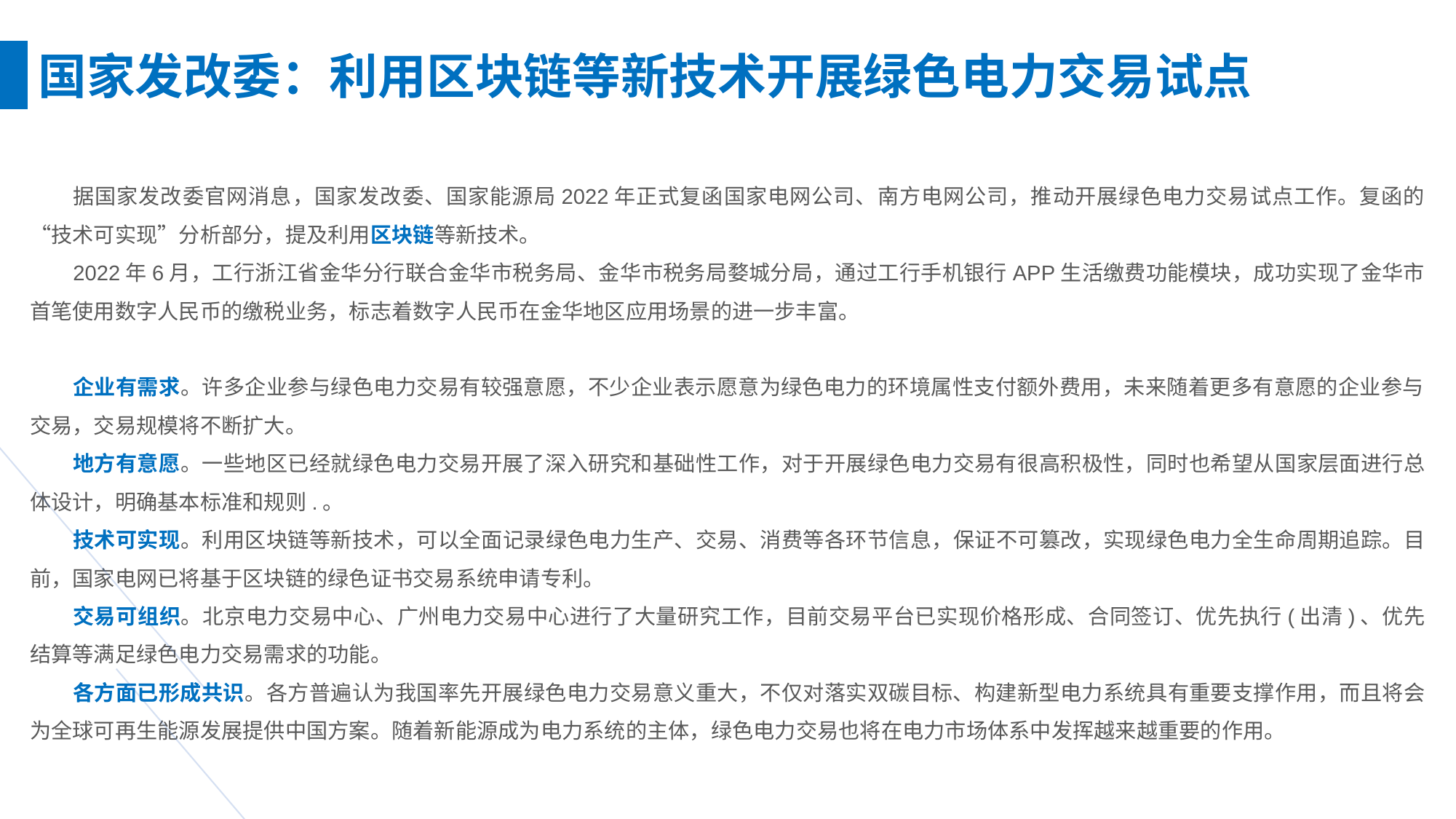

国家发改委：利用区块链等新技术开展绿色电力交易试点

据国家发改委官网消息，国家发改委、国家能源局2022年正式复函国家电网公司、南方电网公司，推动开展绿色电力交易试点工作。复函的“技术可实现”分析部分，提及利用区块链等新技术。
2022年6月，工行浙江省金华分行联合金华市税务局、金华市税务局婺城分局，通过工行手机银行APP生活缴费功能模块，成功实现了金华市首笔使用数字人民币的缴税业务，标志着数字人民币在金华地区应用场景的进一步丰富。

企业有需求。许多企业参与绿色电力交易有较强意愿，不少企业表示愿意为绿色电力的环境属性支付额外费用，未来随着更多有意愿的企业参与交易，交易规模将不断扩大。
地方有意愿。一些地区已经就绿色电力交易开展了深入研究和基础性工作，对于开展绿色电力交易有很高积极性，同时也希望从国家层面进行总体设计，明确基本标准和规则.。
技术可实现。利用区块链等新技术，可以全面记录绿色电力生产、交易、消费等各环节信息，保证不可篡改，实现绿色电力全生命周期追踪。目前，国家电网已将基于区块链的绿色证书交易系统申请专利。
交易可组织。北京电力交易中心、广州电力交易中心进行了大量研究工作，目前交易平台已实现价格形成、合同签订、优先执行(出清)、优先结算等满足绿色电力交易需求的功能。
各方面已形成共识。各方普遍认为我国率先开展绿色电力交易意义重大，不仅对落实双碳目标、构建新型电力系统具有重要支撑作用，而且将会为全球可再生能源发展提供中国方案。随着新能源成为电力系统的主体，绿色电力交易也将在电力市场体系中发挥越来越重要的作用。